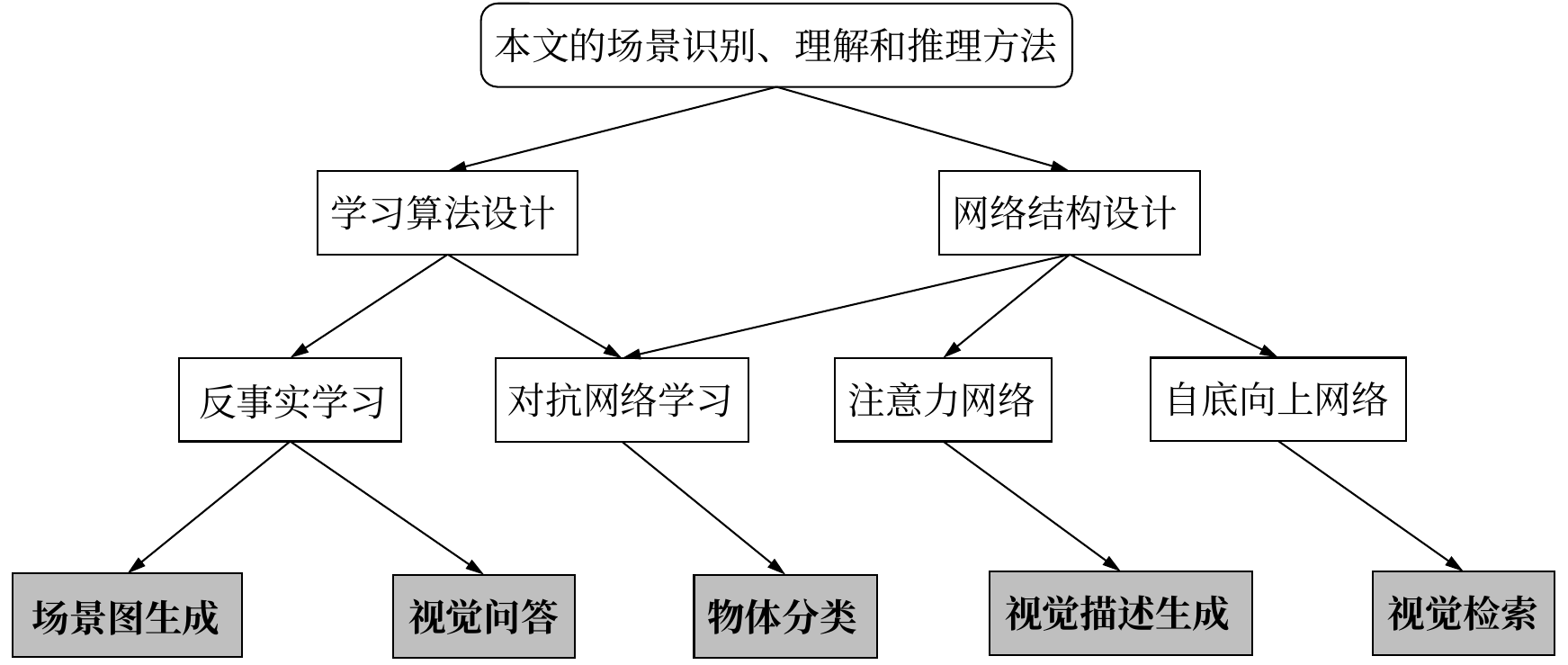

本文的场景识别、理解和推理方法

学习算法设计
网络结构设计

自底向上网络
注意力网络
对抗网络学习
反事实学习

视觉检索
视觉描述生成
视觉问答
物体分类
场景图生成